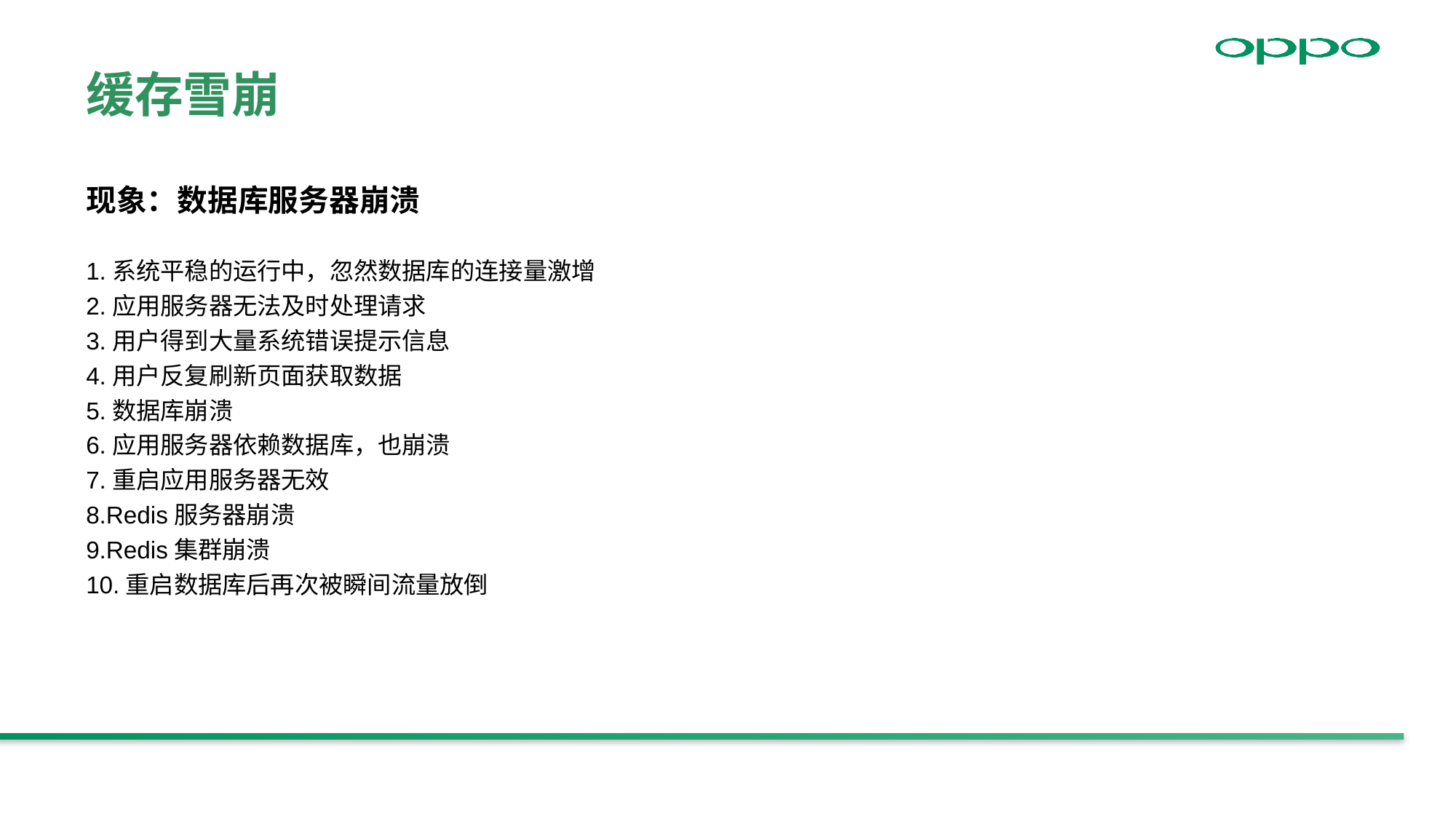

缓存雪崩

现象：数据库服务器崩溃

1.系统平稳的运行中，忽然数据库的连接量激增
2.应用服务器无法及时处理请求
3.用户得到大量系统错误提示信息
4.用户反复刷新页面获取数据
5.数据库崩溃
6.应用服务器依赖数据库，也崩溃
7.重启应用服务器无效
8.Redis服务器崩溃
9.Redis集群崩溃
10.重启数据库后再次被瞬间流量放倒